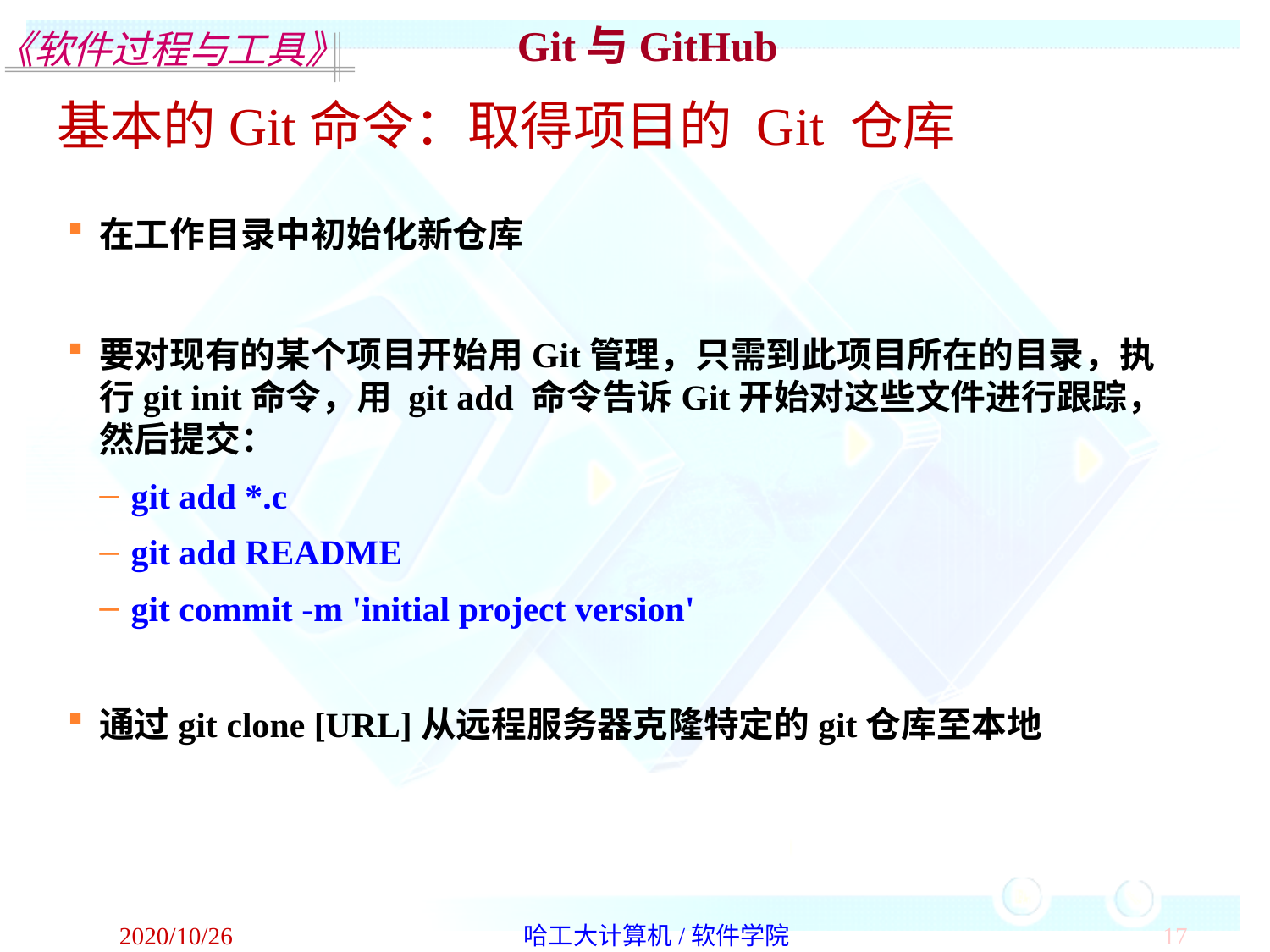

Git与GitHub
基本的Git命令：取得项目的 Git 仓库
在工作目录中初始化新仓库

要对现有的某个项目开始用Git管理，只需到此项目所在的目录，执行git init命令，用 git add 命令告诉Git开始对这些文件进行跟踪，然后提交：
git add *.c
git add README
git commit -m 'initial project version'

通过git clone [URL]从远程服务器克隆特定的git仓库至本地